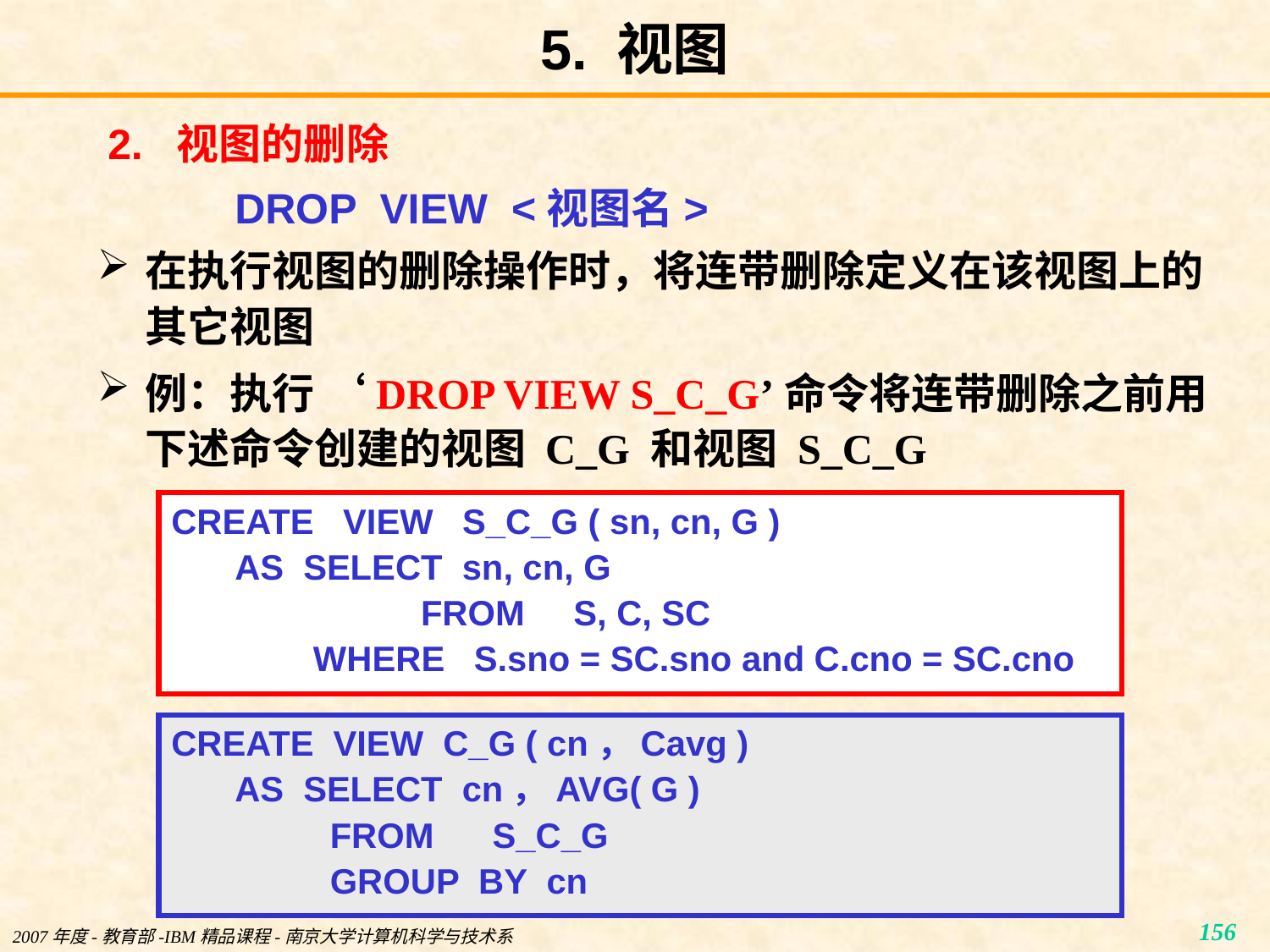

# 5. 视图
2.  视图的删除
DROP  VIEW  <视图名>
在执行视图的删除操作时，将连带删除定义在该视图上的其它视图
例：执行 ‘DROP VIEW S_C_G’命令将连带删除之前用下述命令创建的视图 C_G 和视图 S_C_G
CREATE   VIEW   S_C_G ( sn, cn, G )
AS  SELECT  sn, cn, G
		  FROM     S, C, SC
	    WHERE   S.sno = SC.sno and C.cno = SC.cno
CREATE  VIEW  C_G ( cn，Cavg )
AS  SELECT  cn，AVG( G )
	FROM      S_C_G
	GROUP  BY  cn
156
2007年度-教育部-IBM精品课程-南京大学计算机科学与技术系